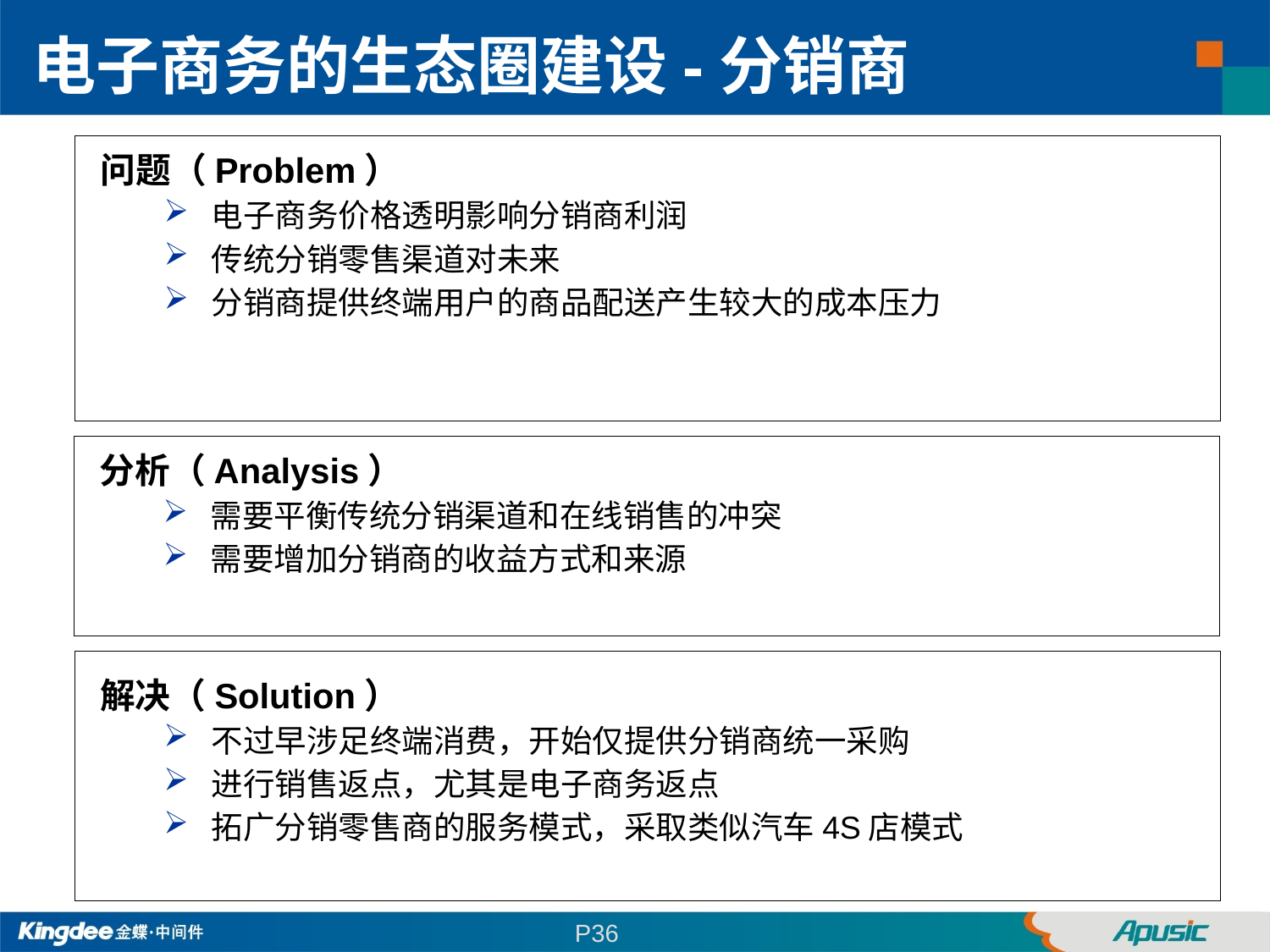

电子商务的生态圈建设-分销商

问题（Problem）
电子商务价格透明影响分销商利润
传统分销零售渠道对未来
分销商提供终端用户的商品配送产生较大的成本压力

分析（Analysis）
需要平衡传统分销渠道和在线销售的冲突
需要增加分销商的收益方式和来源

解决（Solution）
不过早涉足终端消费，开始仅提供分销商统一采购
进行销售返点，尤其是电子商务返点
拓广分销零售商的服务模式，采取类似汽车4S店模式